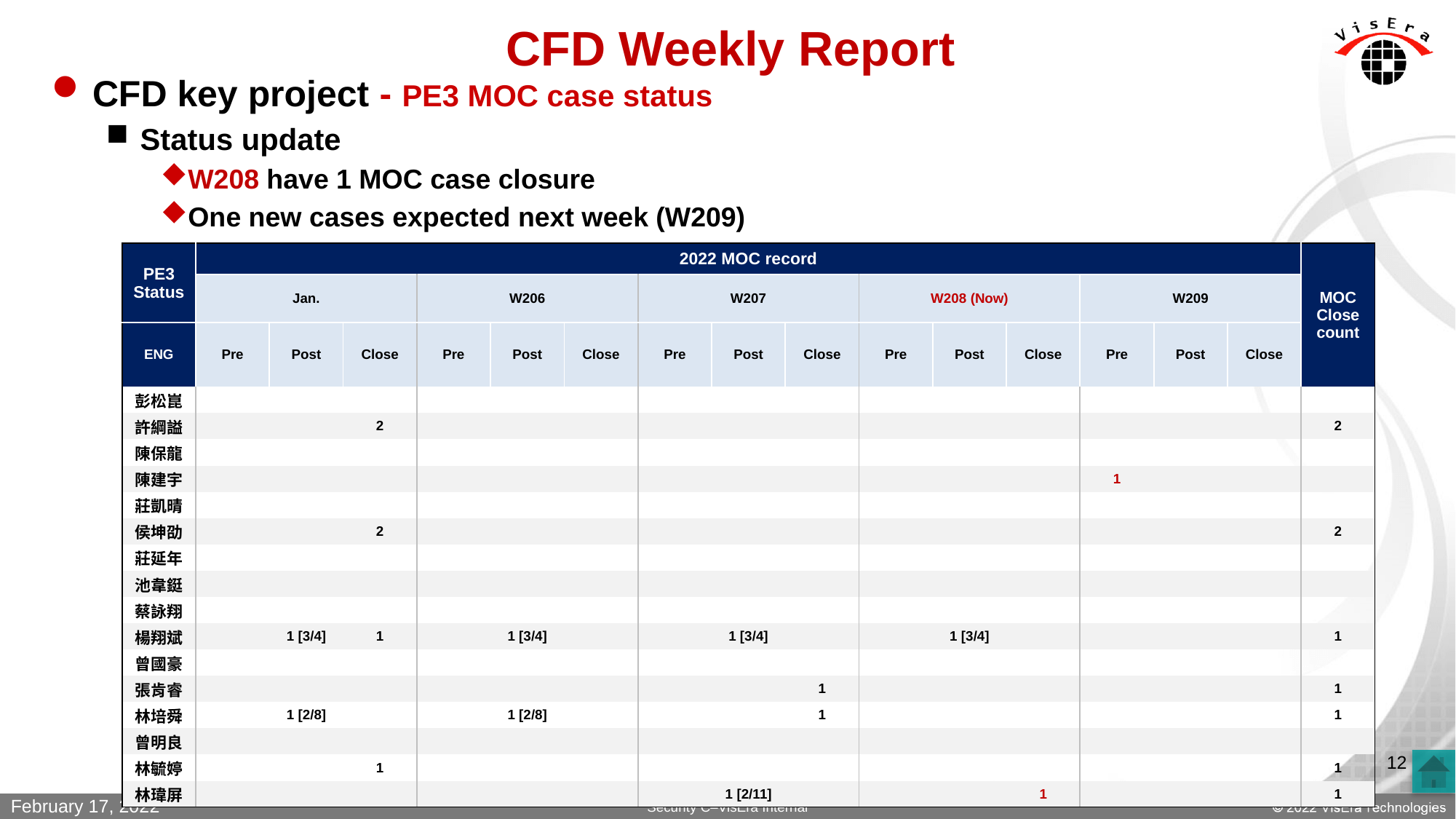

# CFD Weekly Report
CFD key project - PE3 MOC case status
Status update
W208 have 1 MOC case closure
One new cases expected next week (W209)

| PE3 Status | 2022 MOC record |  |  |  |  |  |  |  |  |  |  |  |  |  |  | MOC Close count |
| --- | --- | --- | --- | --- | --- | --- | --- | --- | --- | --- | --- | --- | --- | --- | --- | --- |
|  | Jan. |  |  | W206 |  |  | W207 |  |  | W208 (Now) |  |  | W209 |  |  |  |
| ENG | Pre | Post | Close | Pre | Post | Close | Pre | Post | Close | Pre | Post | Close | Pre | Post | Close |  |
| 彭松崑 |  |  |  |  |  |  |  |  |  |  |  |  |  |  |  |  |
| 許綱謚 |  |  | 2 |  |  |  |  |  |  |  |  |  |  |  |  | 2 |
| 陳保龍 |  |  |  |  |  |  |  |  |  |  |  |  |  |  |  |  |
| 陳建宇 |  |  |  |  |  |  |  |  |  |  |  |  | 1 |  |  |  |
| 莊凱晴 |  |  |  |  |  |  |  |  |  |  |  |  |  |  |  |  |
| 侯坤劭 |  |  | 2 |  |  |  |  |  |  |  |  |  |  |  |  | 2 |
| 莊延年 |  |  |  |  |  |  |  |  |  |  |  |  |  |  |  |  |
| 池韋鋌 |  |  |  |  |  |  |  |  |  |  |  |  |  |  |  |  |
| 蔡詠翔 |  |  |  |  |  |  |  |  |  |  |  |  |  |  |  |  |
| 楊翔斌 |  | 1 [3/4] | 1 |  | 1 [3/4] |  |  | 1 [3/4] |  |  | 1 [3/4] |  |  |  |  | 1 |
| 曾國豪 |  |  |  |  |  |  |  |  |  |  |  |  |  |  |  |  |
| 張肯睿 |  |  |  |  |  |  |  |  | 1 |  |  |  |  |  |  | 1 |
| 林培舜 |  | 1 [2/8] |  |  | 1 [2/8] |  |  |  | 1 |  |  |  |  |  |  | 1 |
| 曾明良 |  |  |  |  |  |  |  |  |  |  |  |  |  |  |  |  |
| 林毓婷 |  |  | 1 |  |  |  |  |  |  |  |  |  |  |  |  | 1 |
| 林瑋屏 |  |  |  |  |  |  |  | 1 [2/11] |  |  |  | 1 |  |  |  | 1 |

February 17, 2022